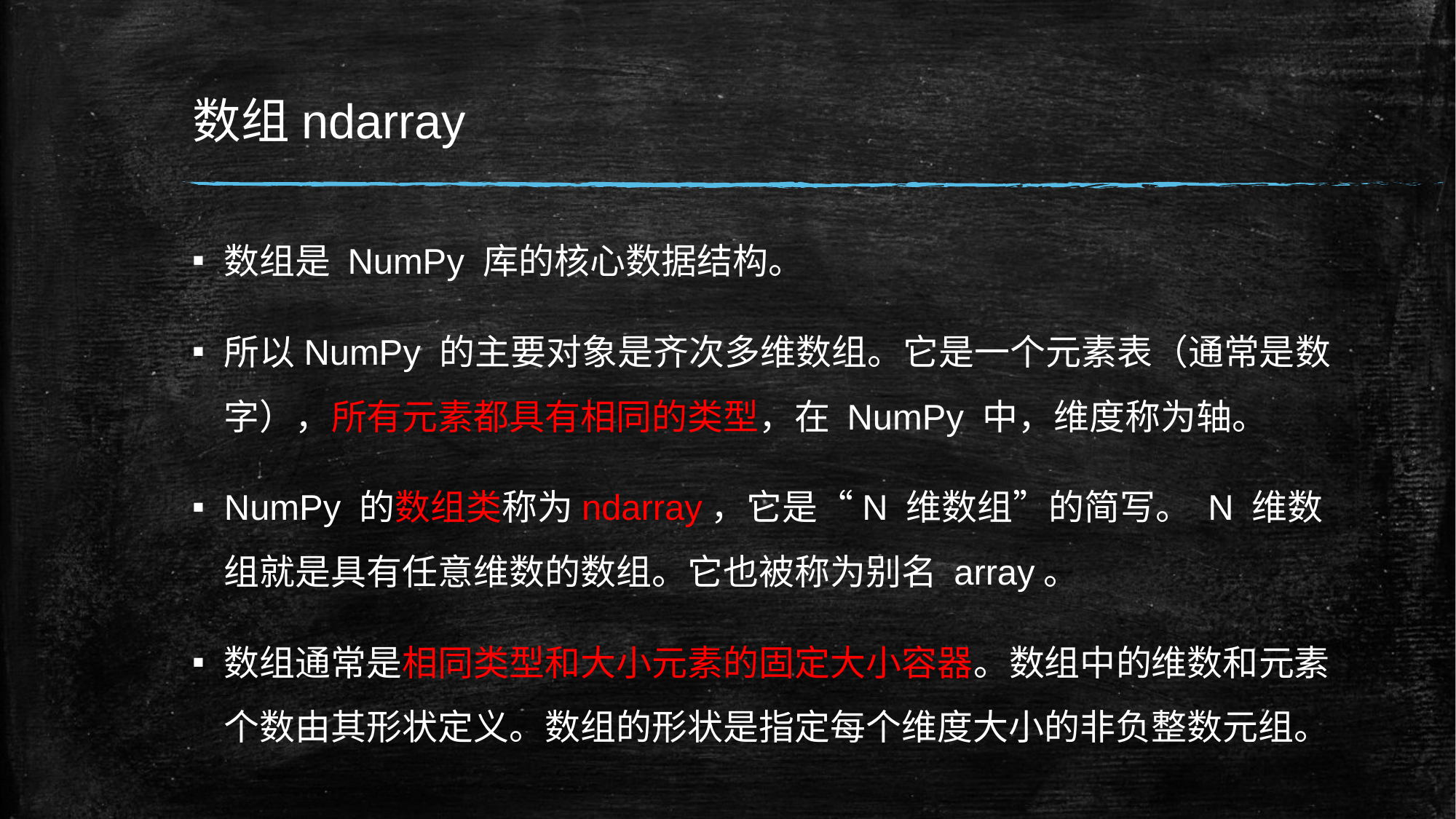

# 数组ndarray
数组是 NumPy 库的核心数据结构。
所以NumPy 的主要对象是齐次多维数组。它是一个元素表（通常是数字），所有元素都具有相同的类型，在 NumPy 中，维度称为轴。
NumPy 的数组类称为ndarray，它是“N 维数组”的简写。 N 维数组就是具有任意维数的数组。它也被称为别名 array。
数组通常是相同类型和大小元素的固定大小容器。数组中的维数和元素个数由其形状定义。数组的形状是指定每个维度大小的非负整数元组。